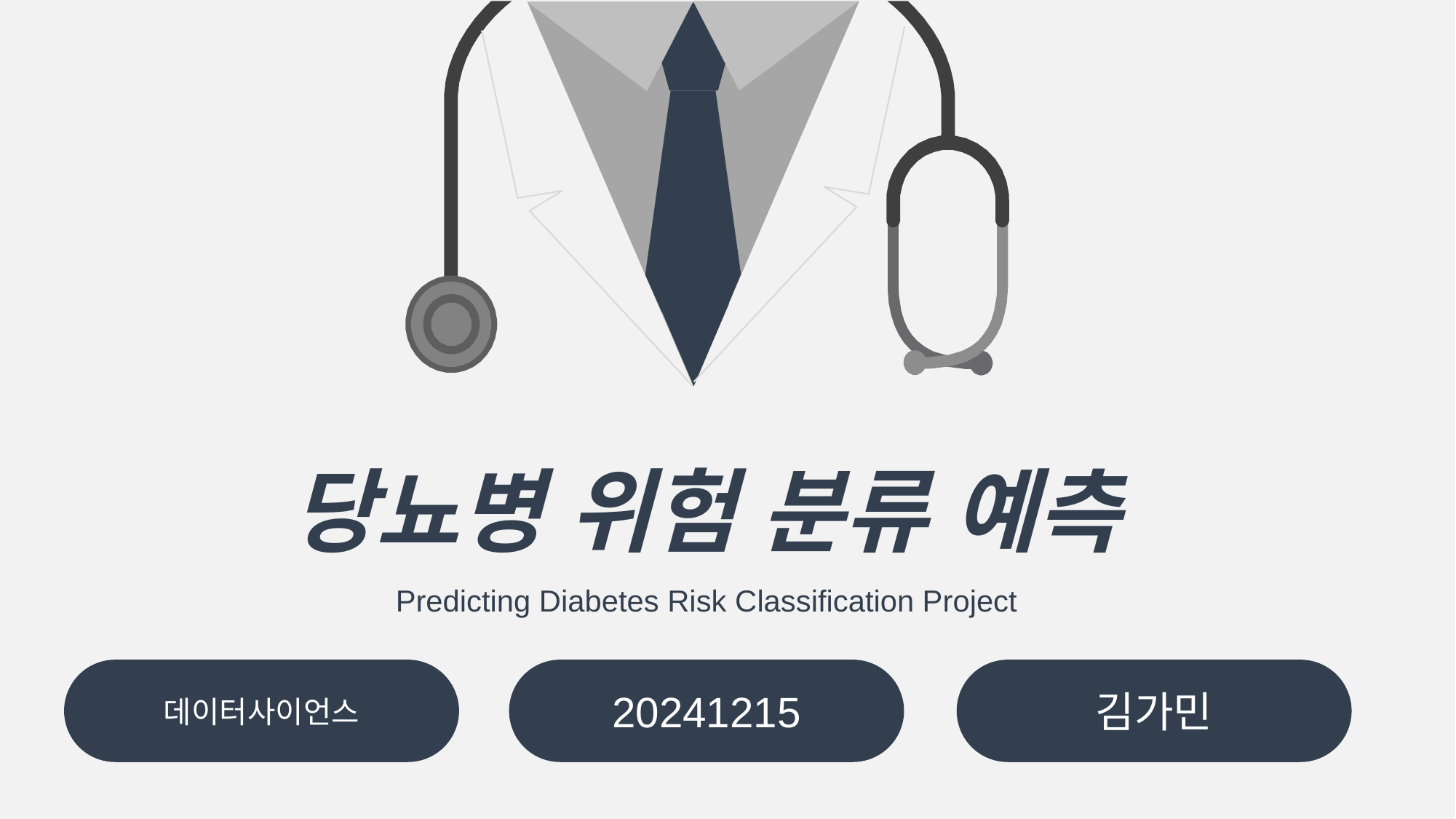

당뇨병 위험 분류 예측
Predicting Diabetes Risk Classification Project
20241215
데이터사이언스
김가민